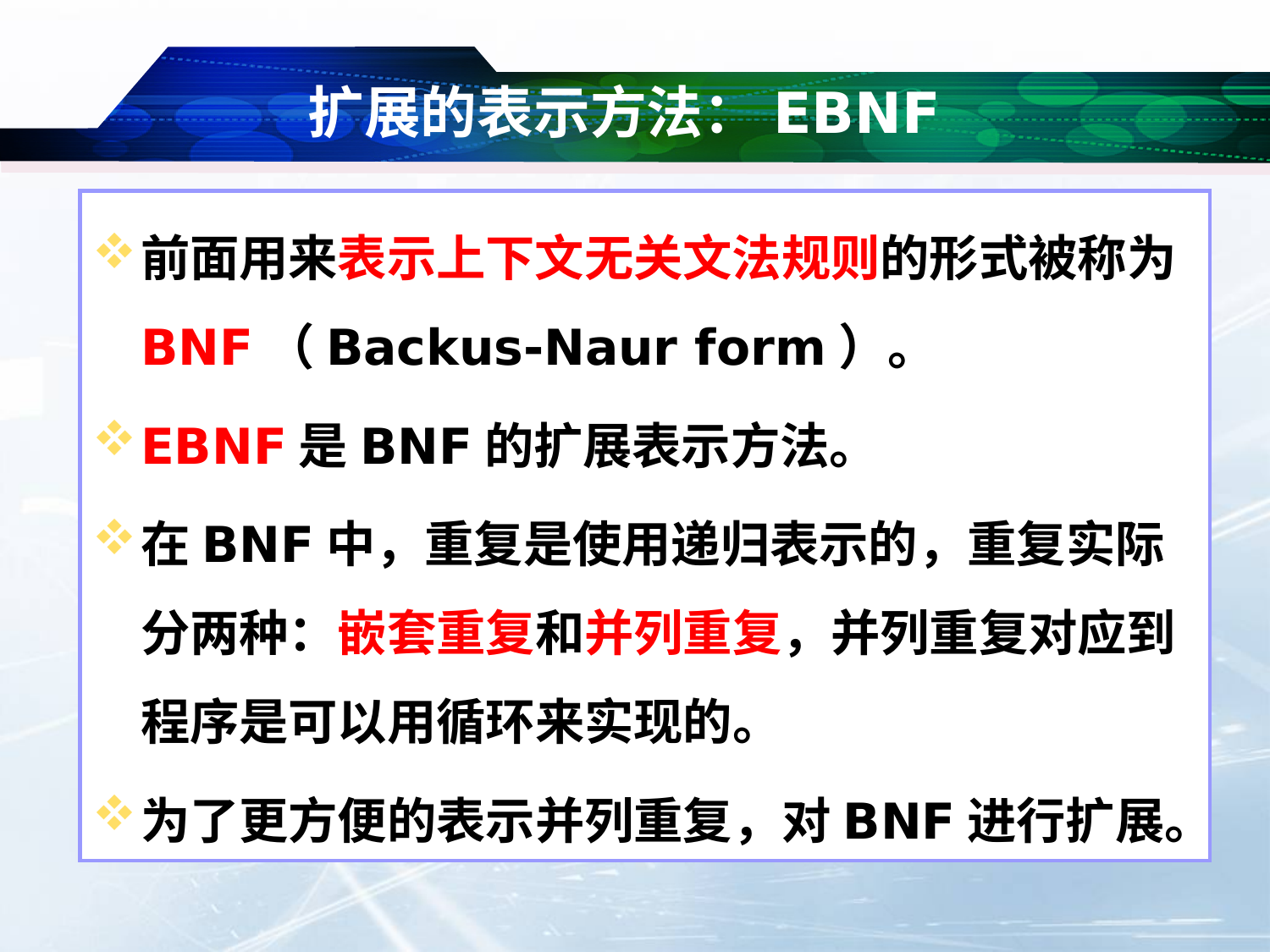

# 扩展的表示方法：EBNF
前面用来表示上下文无关文法规则的形式被称为BNF（Backus-Naur form）。
EBNF是BNF的扩展表示方法。
在BNF中，重复是使用递归表示的，重复实际分两种：嵌套重复和并列重复，并列重复对应到程序是可以用循环来实现的。
为了更方便的表示并列重复，对BNF进行扩展。